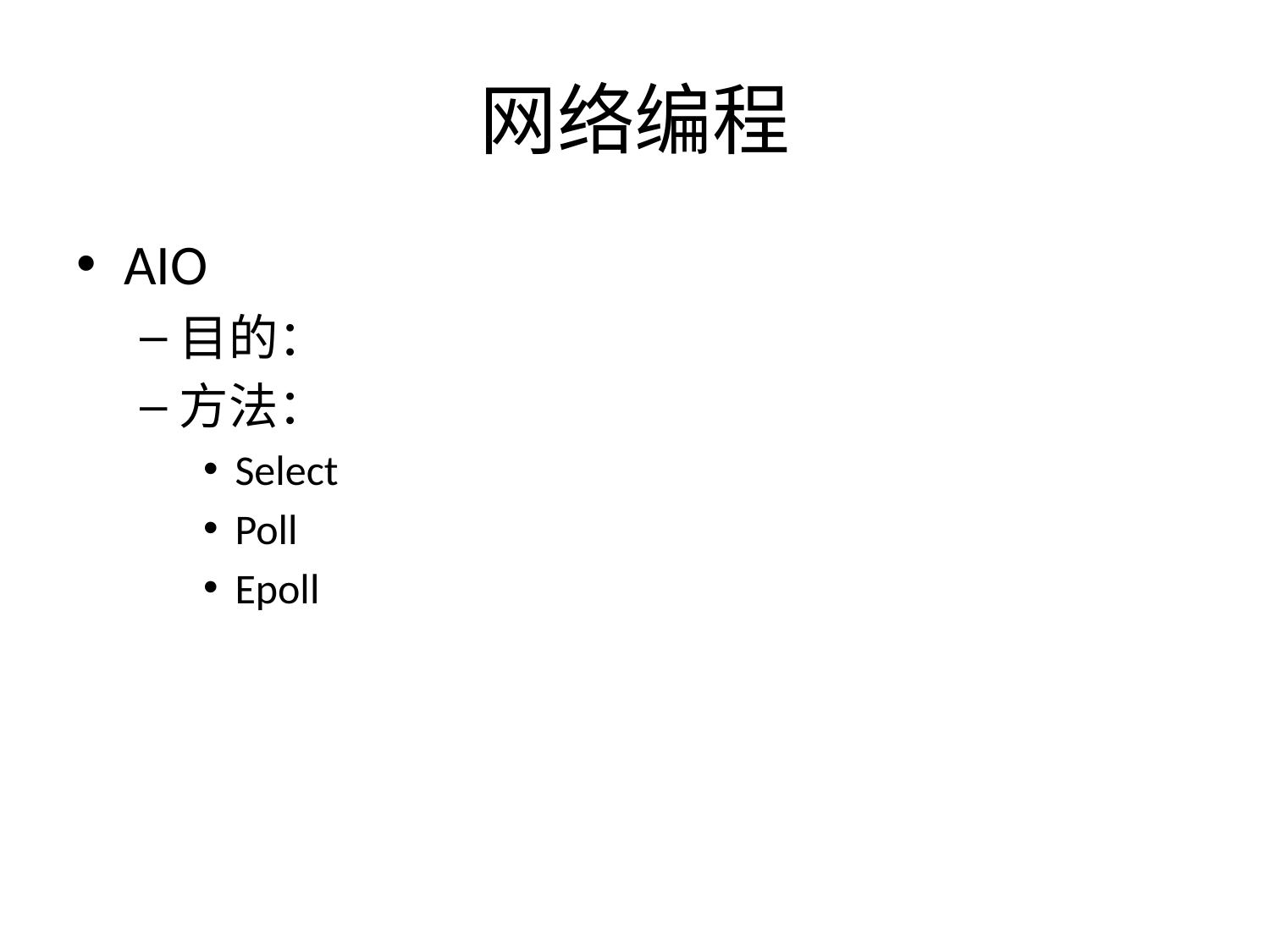

# 网络编程
AIO
目的：
方法：
Select
Poll
Epoll